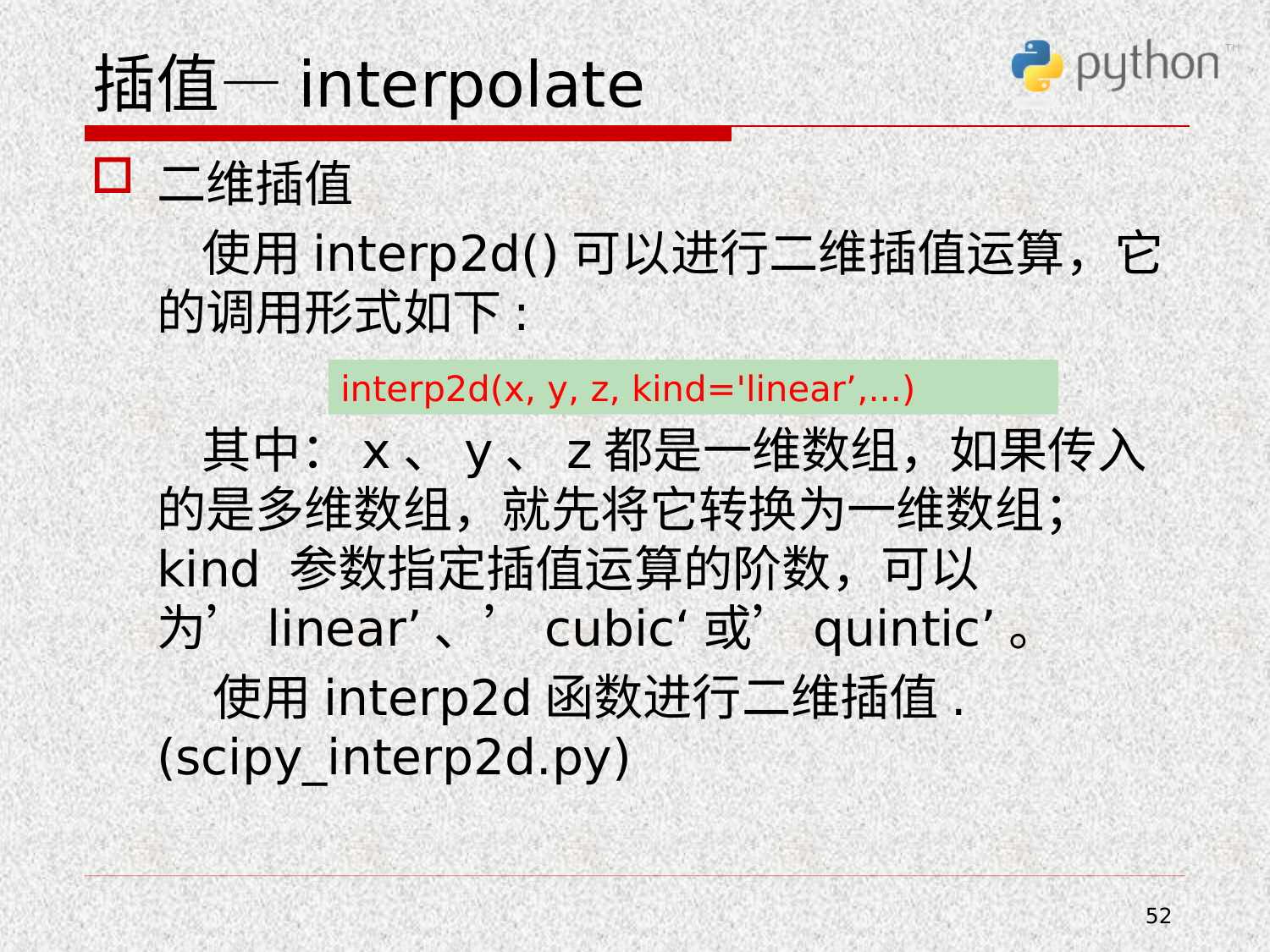

# 插值—interpolate
二维插值
         使用interp2d()可以进行二维插值运算，它的调用形式如下:

         其中：x、y、z都是一维数组，如果传入的是多维数组，就先将它转换为一维数组；kind 参数指定插值运算的阶数，可以为’linear’、’cubic‘或’quintic’。
          使用interp2d函数进行二维插值. (scipy_interp2d.py)

interp2d(x, y, z, kind='linear’,...)
52